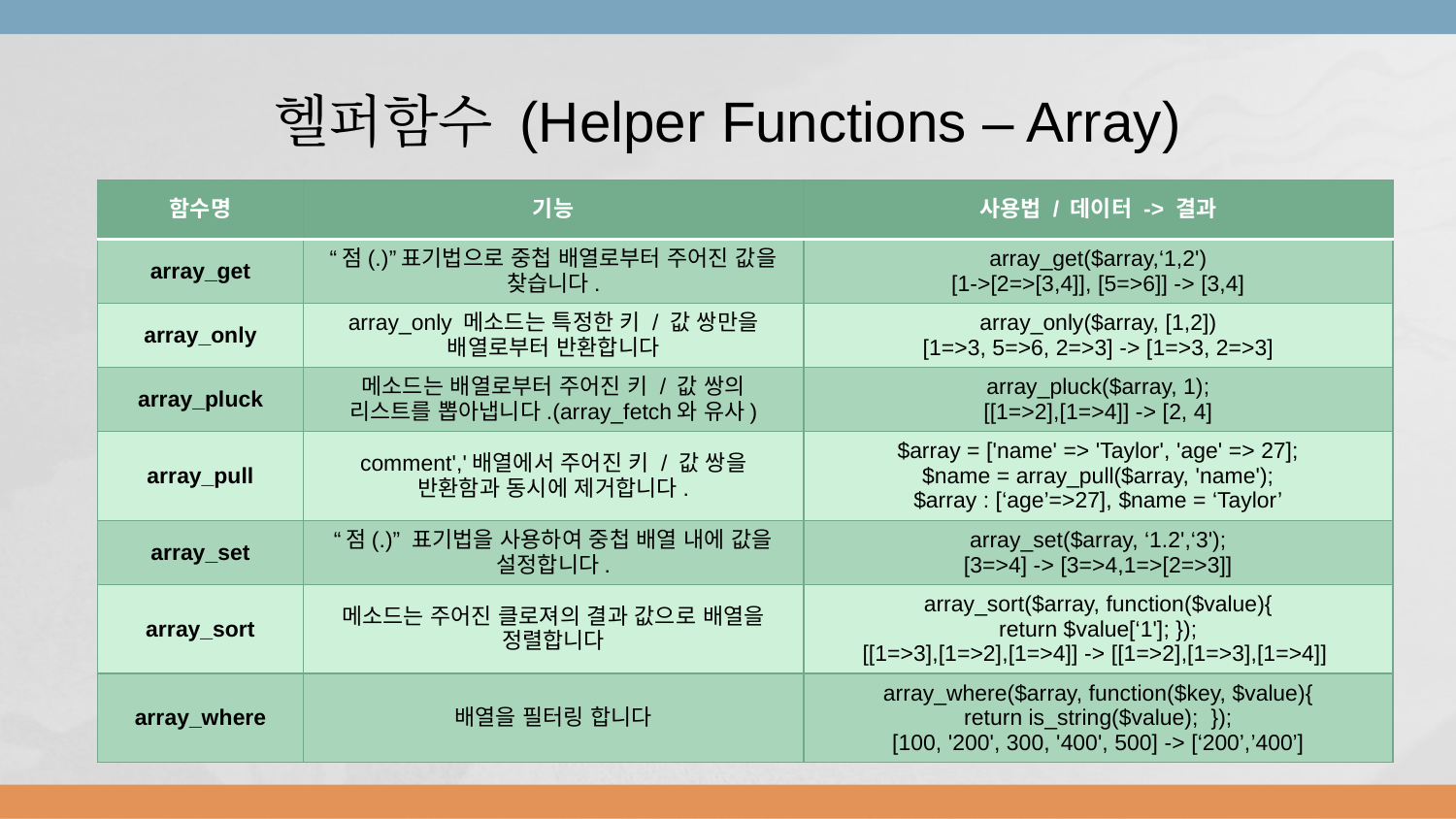

# 헬퍼함수 (Helper Functions – Array)
| 함수명 | 기능 | 사용법 / 데이터 -> 결과 |
| --- | --- | --- |
| array\_get | “점(.)”표기법으로 중첩 배열로부터 주어진 값을 찾습니다. | array\_get($array,‘1,2') [1->[2=>[3,4]], [5=>6]] -> [3,4] |
| array\_only | array\_only 메소드는 특정한 키 / 값 쌍만을 배열로부터 반환합니다 | array\_only($array, [1,2]) [1=>3, 5=>6, 2=>3] -> [1=>3, 2=>3] |
| array\_pluck | 메소드는 배열로부터 주어진 키 / 값 쌍의 리스트를 뽑아냅니다.(array\_fetch와 유사) | array\_pluck($array, 1); [[1=>2],[1=>4]] -> [2, 4] |
| array\_pull | comment','배열에서 주어진 키 / 값 쌍을 반환함과 동시에 제거합니다. | $array = ['name' => 'Taylor', 'age' => 27]; $name = array\_pull($array, 'name'); $array : [‘age’=>27], $name = ‘Taylor’ |
| array\_set | “점(.)” 표기법을 사용하여 중첩 배열 내에 값을 설정합니다. | array\_set($array, ‘1.2',‘3'); [3=>4] -> [3=>4,1=>[2=>3]] |
| array\_sort | 메소드는 주어진 클로져의 결과 값으로 배열을 정렬합니다 | array\_sort($array, function($value){ return $value[‘1']; }); [[1=>3],[1=>2],[1=>4]] -> [[1=>2],[1=>3],[1=>4]] |
| array\_where | 배열을 필터링 합니다 | array\_where($array, function($key, $value){ return is\_string($value); }); [100, '200', 300, '400', 500] -> [‘200’,’400’] |